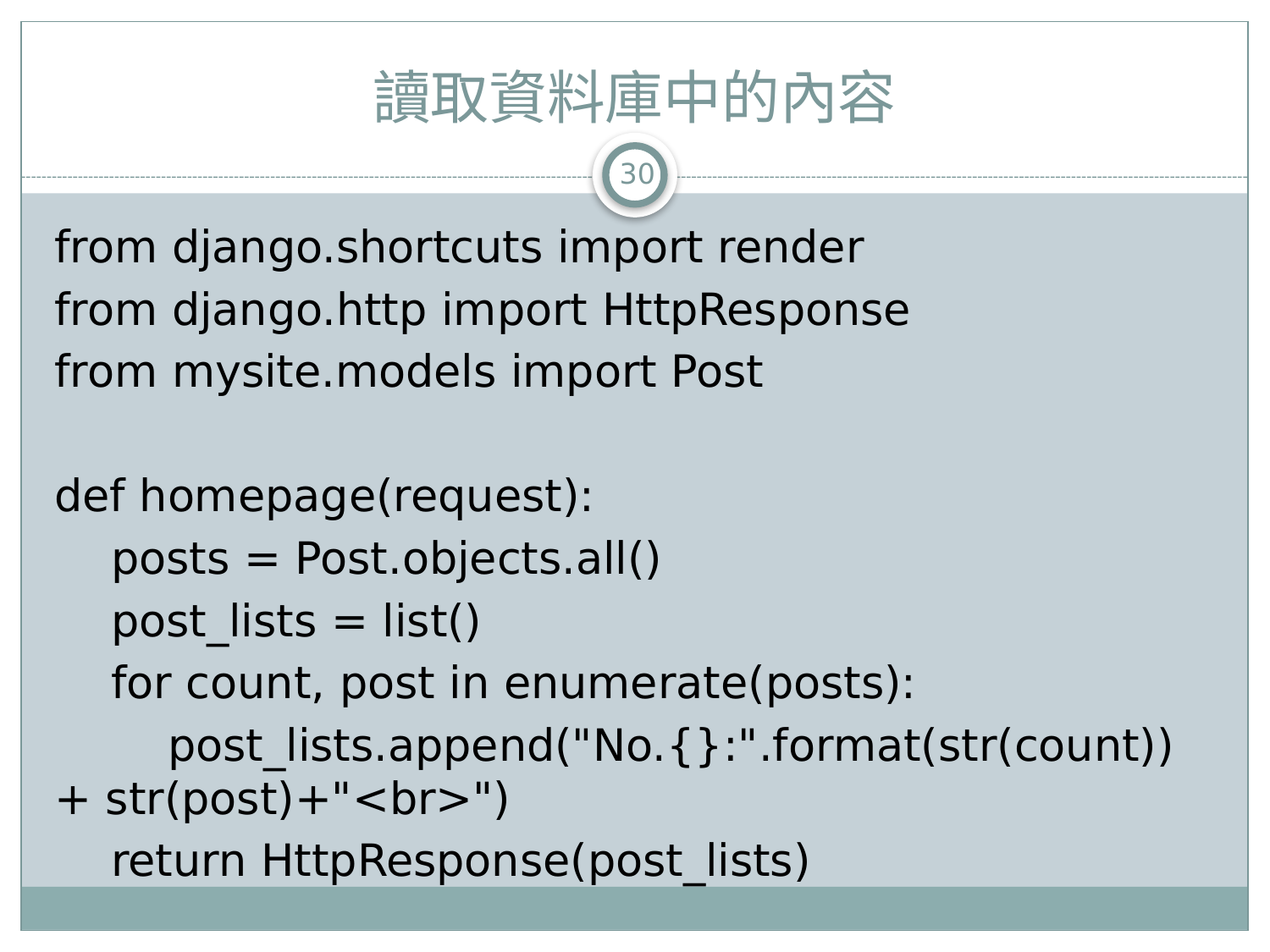

# 讀取資料庫中的內容
30
from django.shortcuts import render
from django.http import HttpResponse
from mysite.models import Post

def homepage(request):
    posts = Post.objects.all()
    post_lists = list()
    for count, post in enumerate(posts):
        post_lists.append("No.{}:".format(str(count)) + str(post)+"<br>")
    return HttpResponse(post_lists)